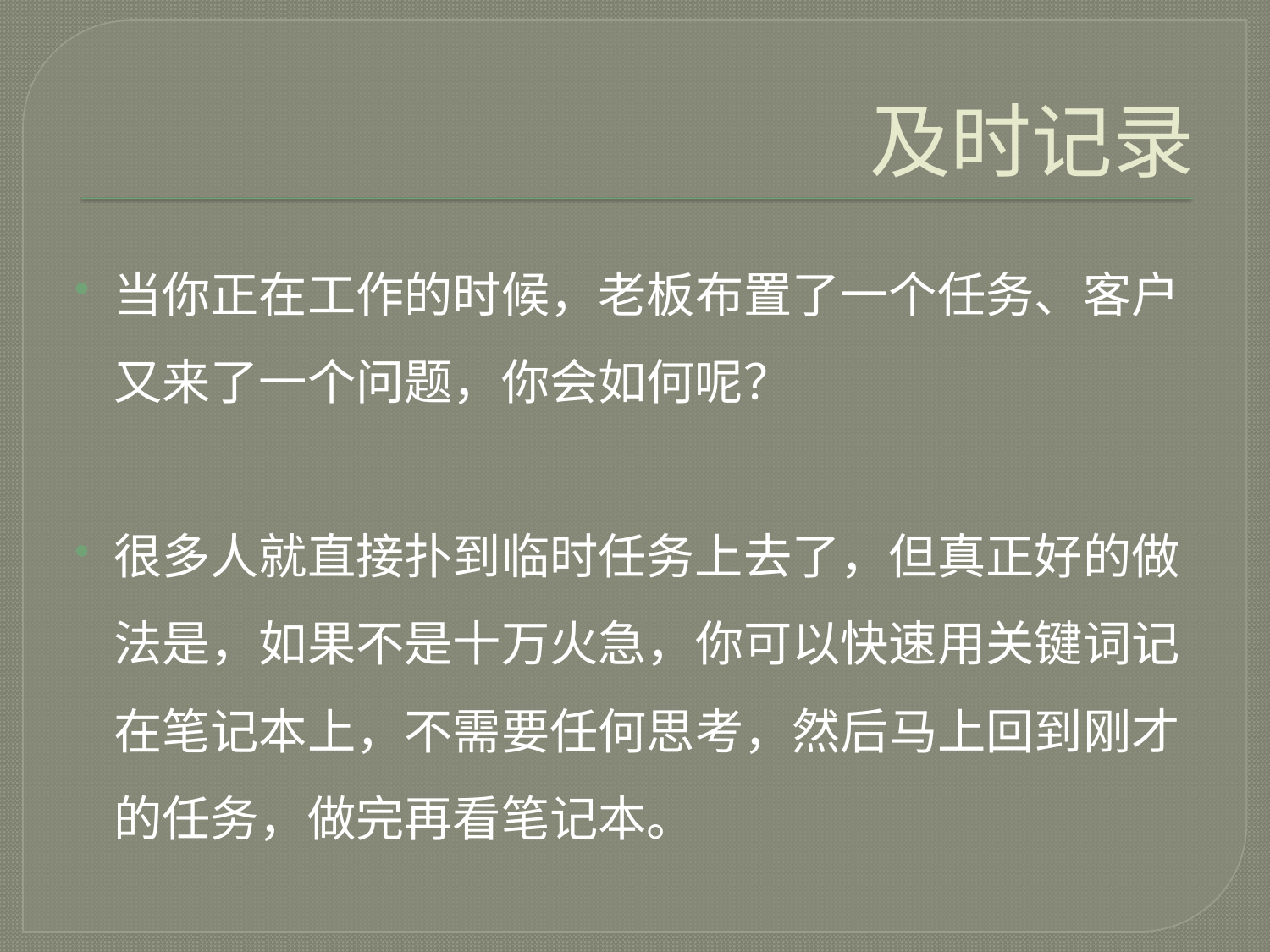

# 及时记录
当你正在工作的时候，老板布置了一个任务、客户又来了一个问题，你会如何呢？

很多人就直接扑到临时任务上去了，但真正好的做法是，如果不是十万火急，你可以快速用关键词记在笔记本上，不需要任何思考，然后马上回到刚才的任务，做完再看笔记本。